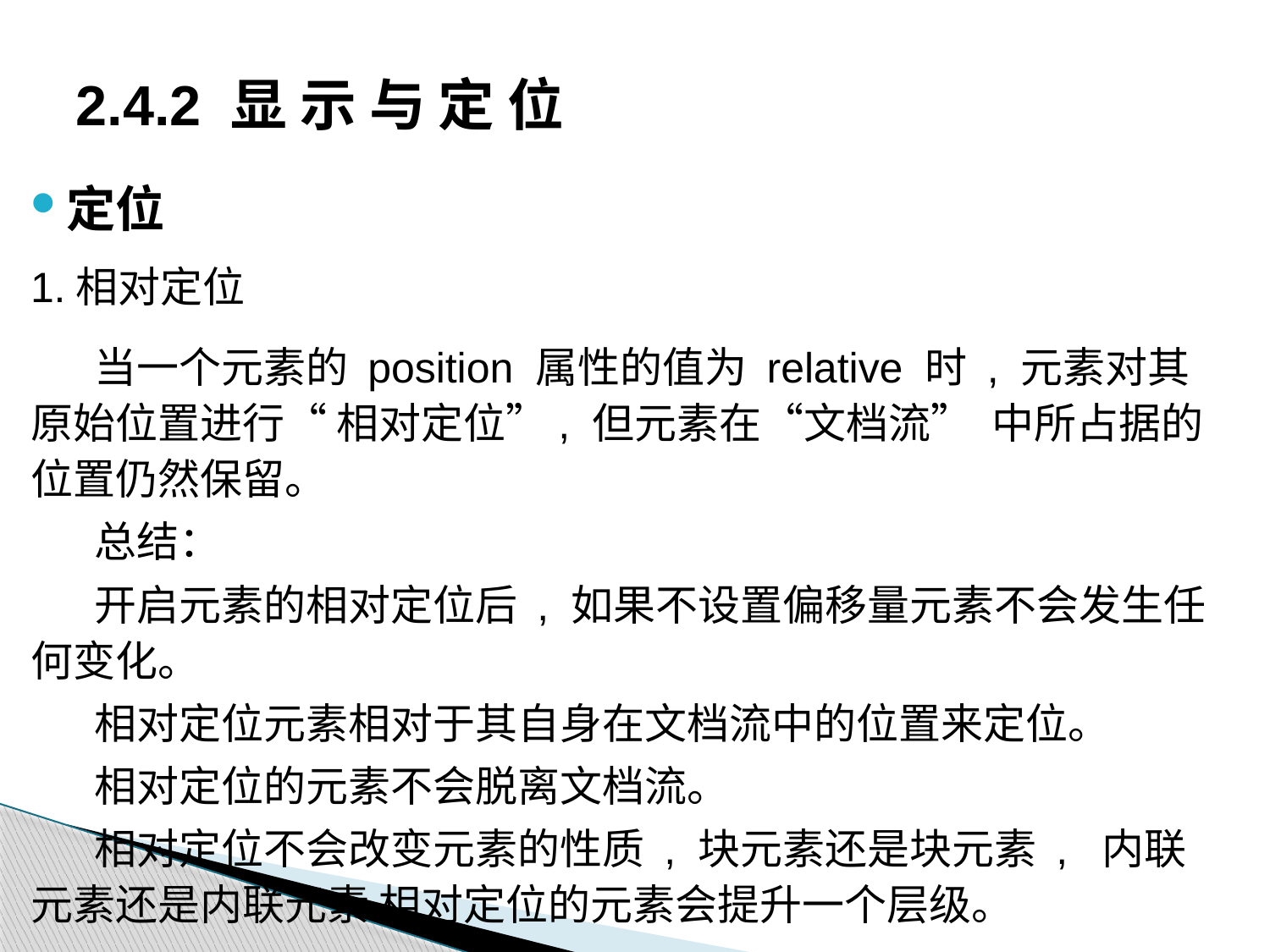

# 2.4.2 显 示 与 定 位
定位
1.相对定位
当一个元素的 position 属性的值为 relative 时 , 元素对其原始位置进行“ 相对定位”, 但元素在“文档流”  中所占据的位置仍然保留。
总结：
开启元素的相对定位后 , 如果不设置偏移量元素不会发生任何变化。
相对定位元素相对于其自身在文档流中的位置来定位。
相对定位的元素不会脱离文档流。
相对定位不会改变元素的性质 , 块元素还是块元素 ,  内联元素还是内联元素 相对定位的元素会提升一个层级。